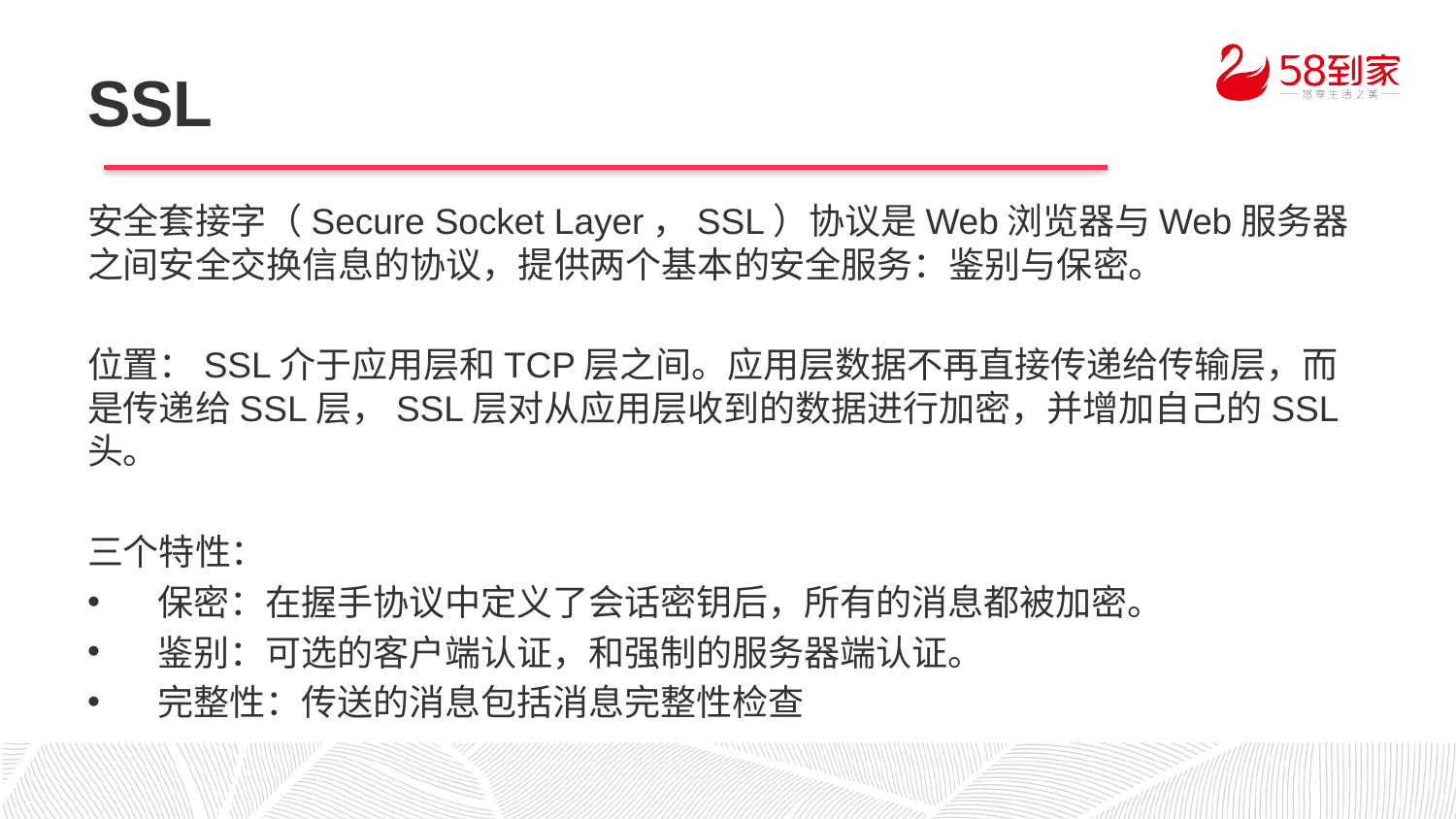

# SSL
安全套接字（Secure Socket Layer，SSL）协议是Web浏览器与Web服务器之间安全交换信息的协议，提供两个基本的安全服务：鉴别与保密。

位置：SSL介于应用层和TCP层之间。应用层数据不再直接传递给传输层，而是传递给SSL层，SSL层对从应用层收到的数据进行加密，并增加自己的SSL头。

三个特性：
 保密：在握手协议中定义了会话密钥后，所有的消息都被加密。
 鉴别：可选的客户端认证，和强制的服务器端认证。
 完整性：传送的消息包括消息完整性检查